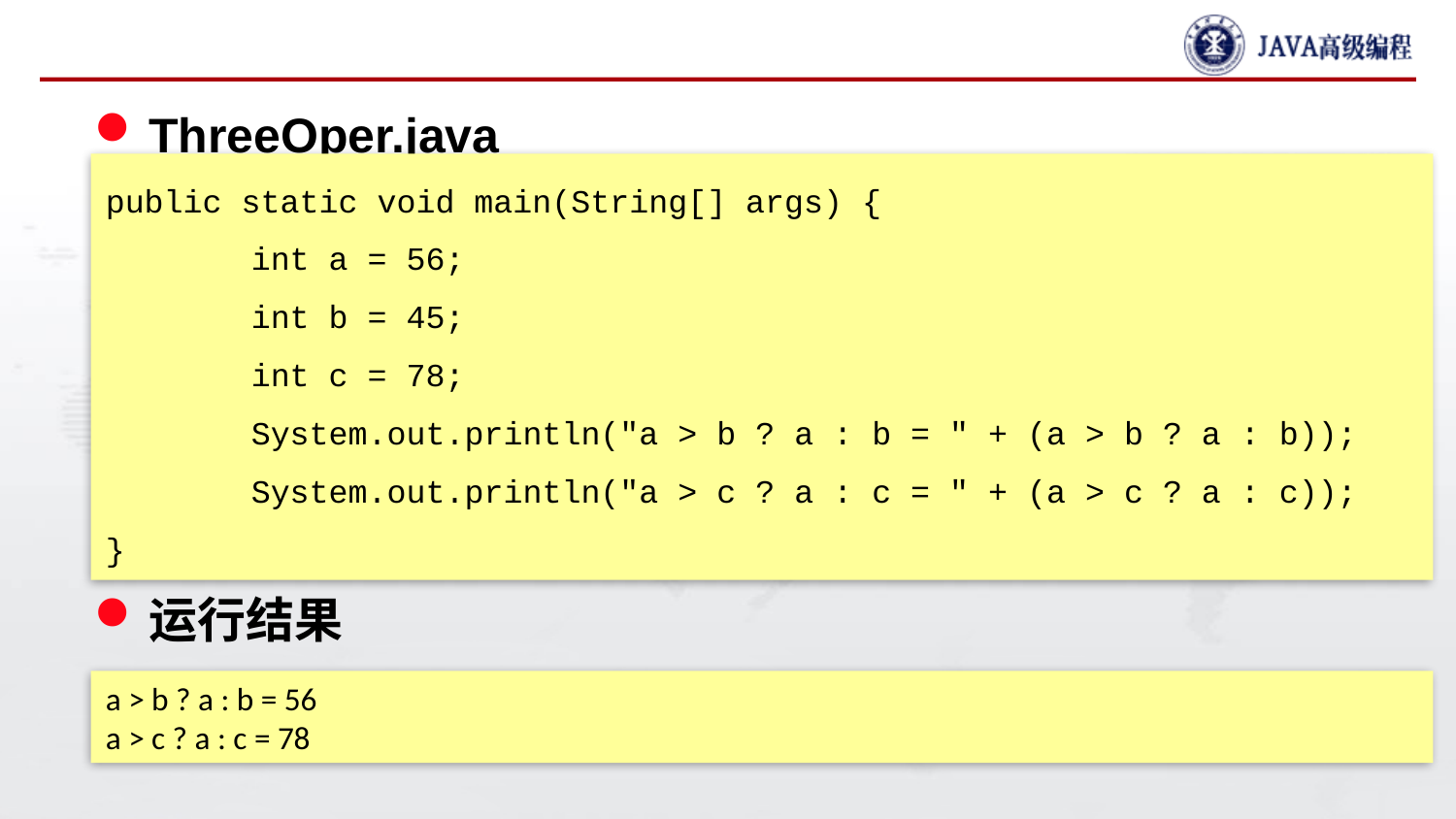

#
ThreeOper.java

运行结果

public static void main(String[] args) {
	int a = 56;
	int b = 45;
	int c = 78;
	System.out.println("a > b ? a : b = " + (a > b ? a : b));
	System.out.println("a > c ? a : c = " + (a > c ? a : c));
}
a > b ? a : b = 56
a > c ? a : c = 78